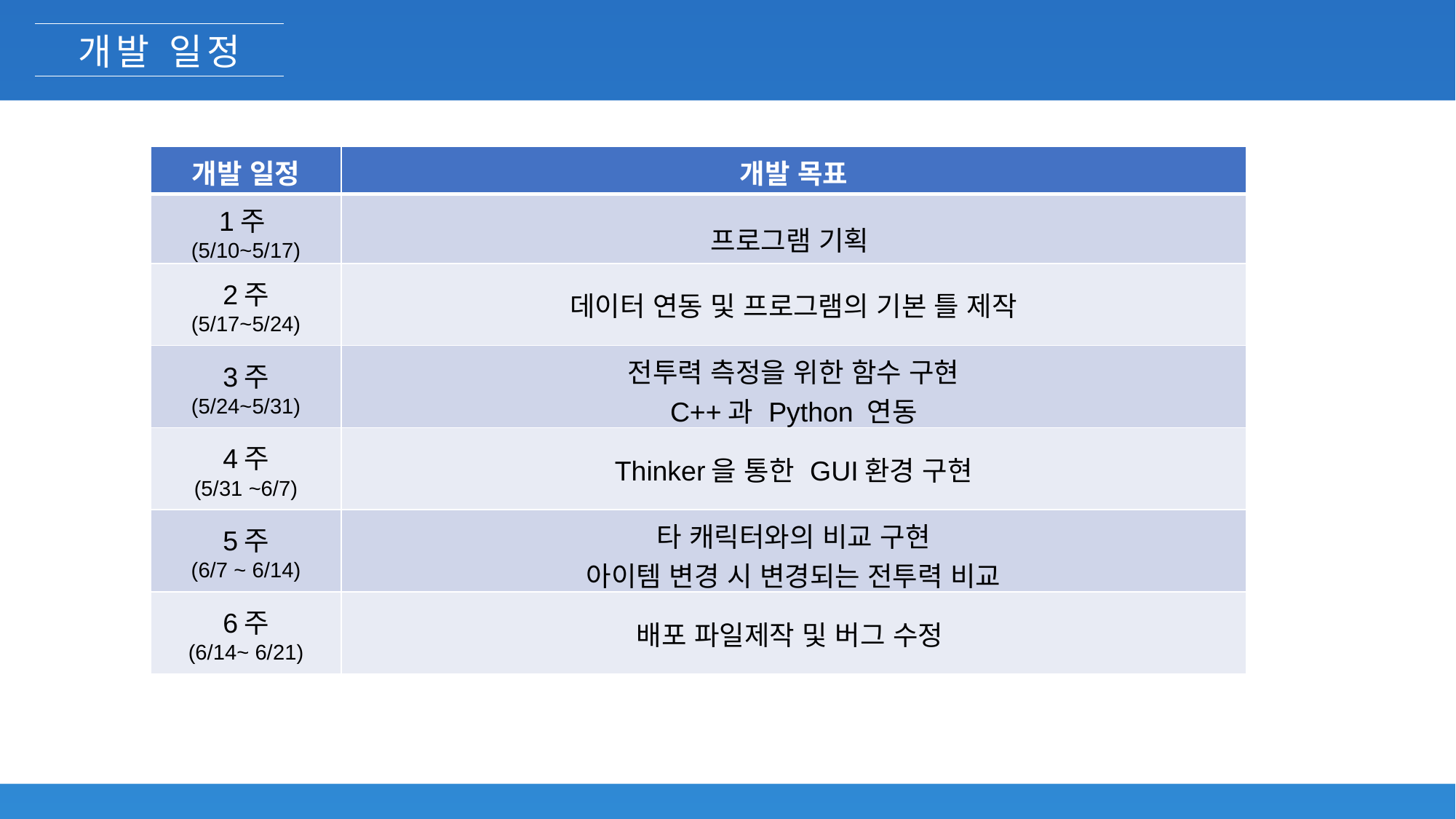

개발 일정

| 개발 일정 | 개발 목표 |
| --- | --- |
| 1주 (5/10~5/17) | 프로그램 기획 |
| 2주 (5/17~5/24) | 데이터 연동 및 프로그램의 기본 틀 제작 |
| 3주 (5/24~5/31) | 전투력 측정을 위한 함수 구현 C++과 Python 연동 |
| 4주 (5/31 ~6/7) | Thinker을 통한 GUI환경 구현 |
| 5주 (6/7 ~ 6/14) | 타 캐릭터와의 비교 구현 아이템 변경 시 변경되는 전투력 비교 |
| 6주 (6/14~ 6/21) | 배포 파일제작 및 버그 수정 |